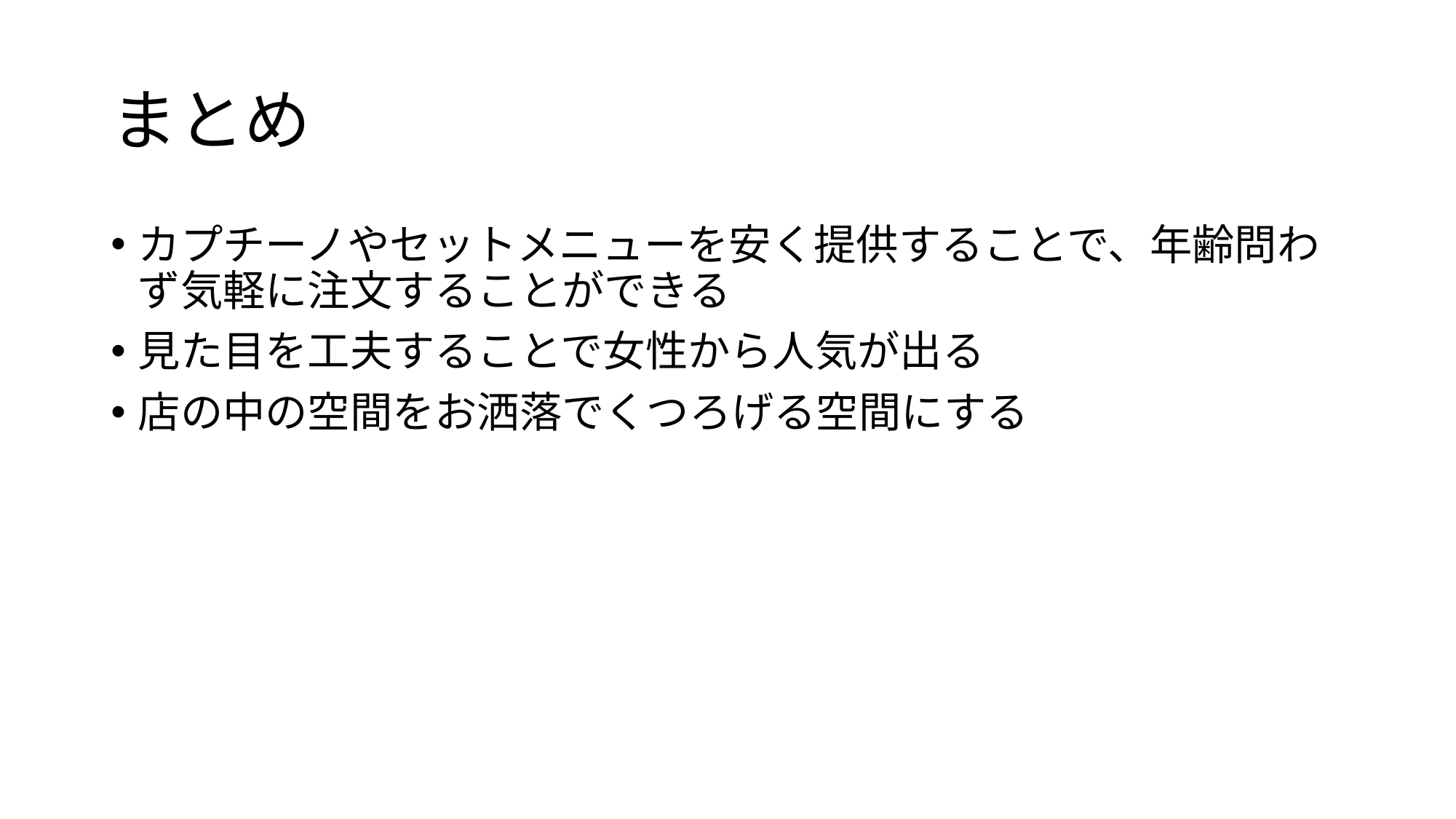

# まとめ
カプチーノやセットメニューを安く提供することで、年齢問わず気軽に注文することができる
見た目を工夫することで女性から人気が出る
店の中の空間をお洒落でくつろげる空間にする